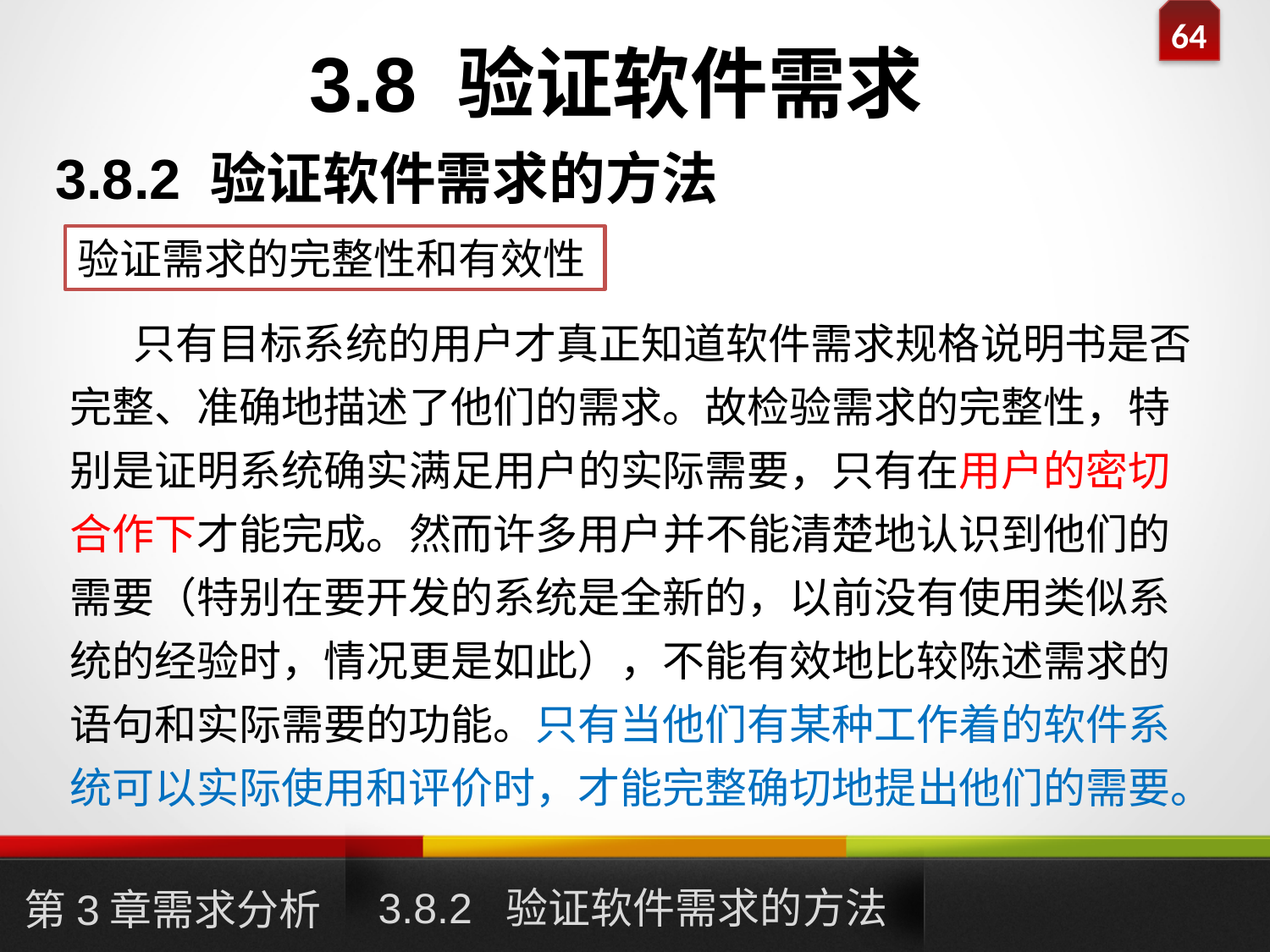

# 3.8 验证软件需求
3.8.2 验证软件需求的方法
验证需求的完整性和有效性
只有目标系统的用户才真正知道软件需求规格说明书是否完整、准确地描述了他们的需求。故检验需求的完整性，特别是证明系统确实满足用户的实际需要，只有在用户的密切合作下才能完成。然而许多用户并不能清楚地认识到他们的需要（特别在要开发的系统是全新的，以前没有使用类似系统的经验时，情况更是如此），不能有效地比较陈述需求的语句和实际需要的功能。只有当他们有某种工作着的软件系统可以实际使用和评价时，才能完整确切地提出他们的需要。
3.8.2  验证软件需求的方法
第3章需求分析